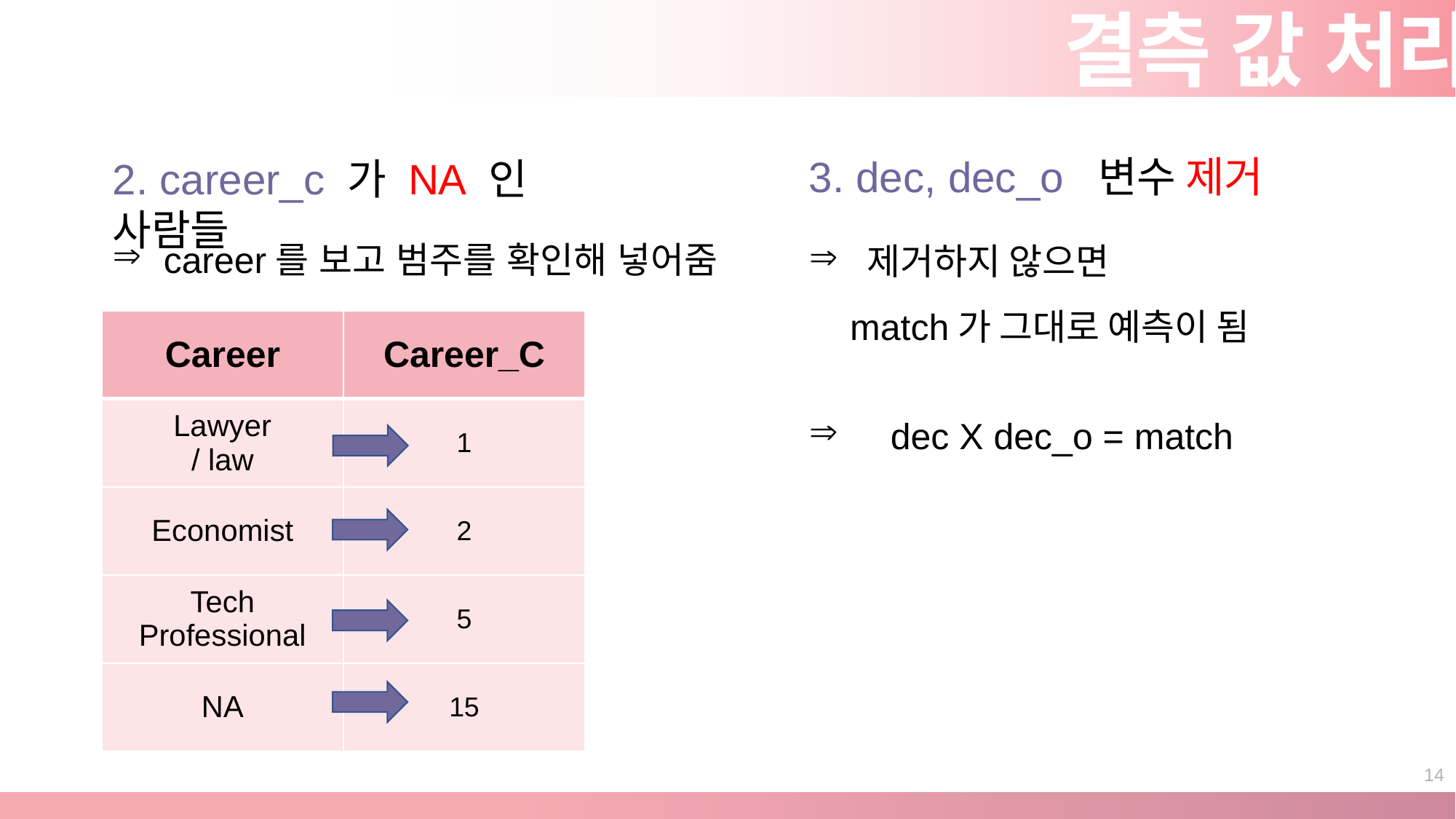

결측 값 처리

3. dec, dec_o  변수 제거
2. career_c 가 NA 인 사람들
 career를 보고 범주를 확인해 넣어줌
 제거하지 않으면
match가 그대로 예측이 됨
    dec X dec_o = match
| Career | Career\_C |
| --- | --- |
| Lawyer / law | 1 |
| Economist | 2 |
| Tech Professional | 5 |
| NA | 15 |

14